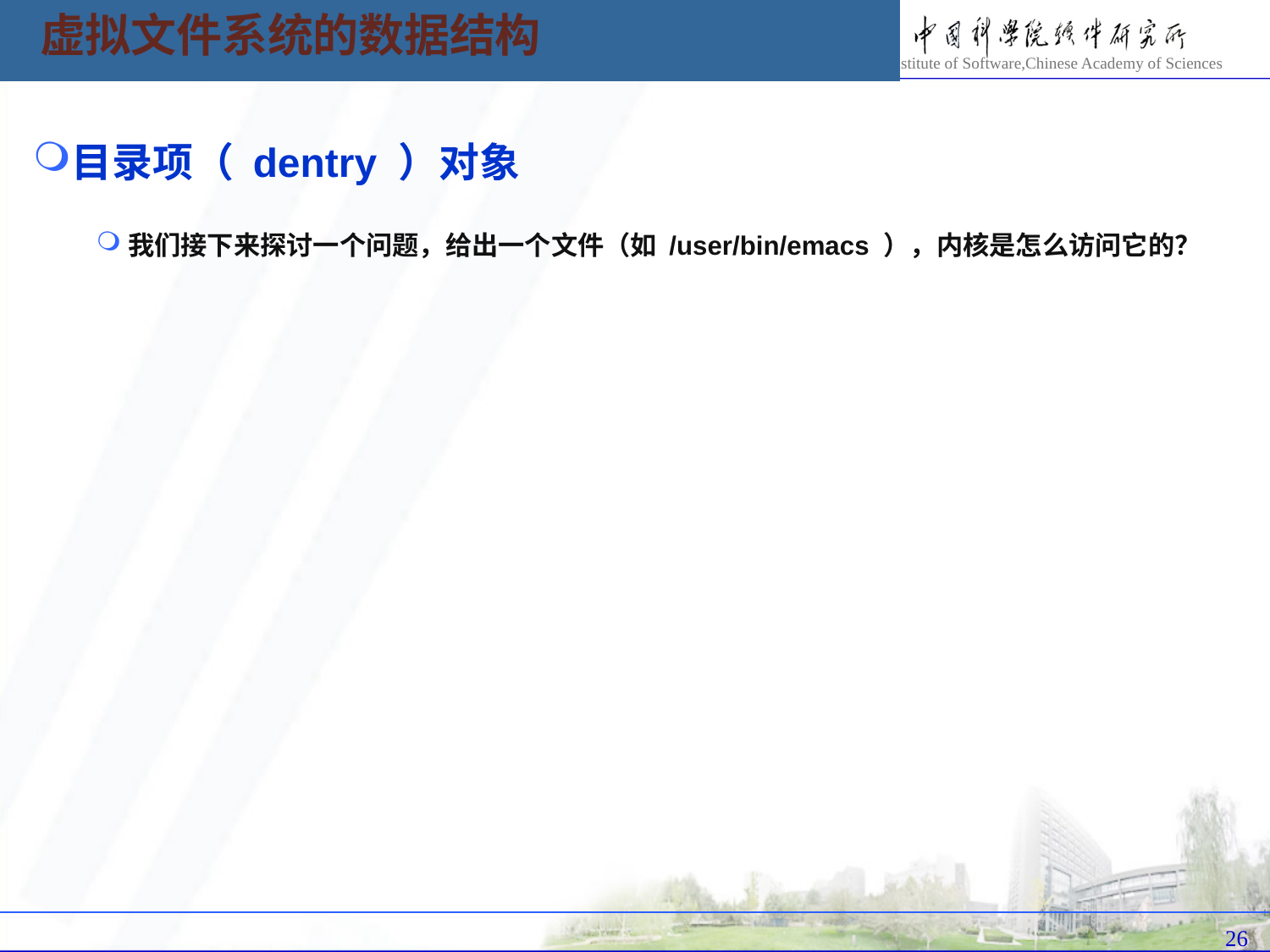

虚拟文件系统的数据结构
目录项（ dentry ）对象

我们接下来探讨一个问题，给出一个文件（如 /user/bin/emacs ），内核是怎么访问它的？

26